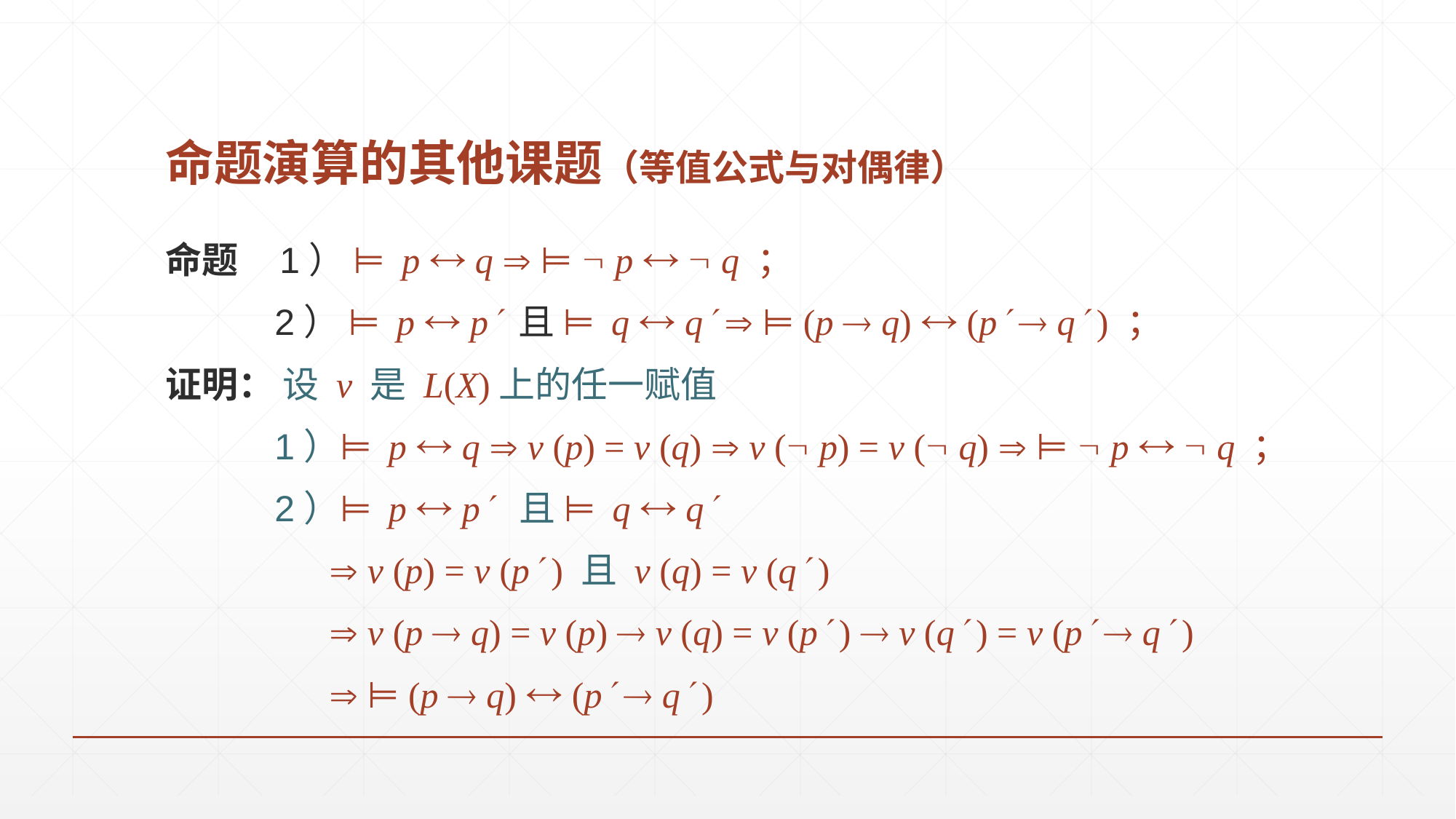

# 命题演算的其他课题（等值公式与对偶律）
命题    1） ⊨ p ↔ q ⇒ ⊨ ¬ p ↔ ¬ q ；
	2） ⊨ p ↔ p′ 且 ⊨ q ↔ q′ ⇒ ⊨ (p → q) ↔ (p′ → q′ ) ；
证明： 设 v 是 L(X)上的任一赋值
	1）⊨ p ↔ q ⇒ v (p) = v (q) ⇒ v (¬ p) = v (¬ q) ⇒ ⊨ ¬ p ↔ ¬ q ；
	2）⊨ p ↔ p′  且 ⊨ q ↔ q′
	      ⇒ v (p) = v (p′ ) 且 v (q) = v (q′ )
	      ⇒ v (p → q) = v (p) → v (q) = v (p′ ) → v (q′ ) = v (p′ → q′ )
	      ⇒ ⊨ (p → q) ↔ (p′ → q′ )